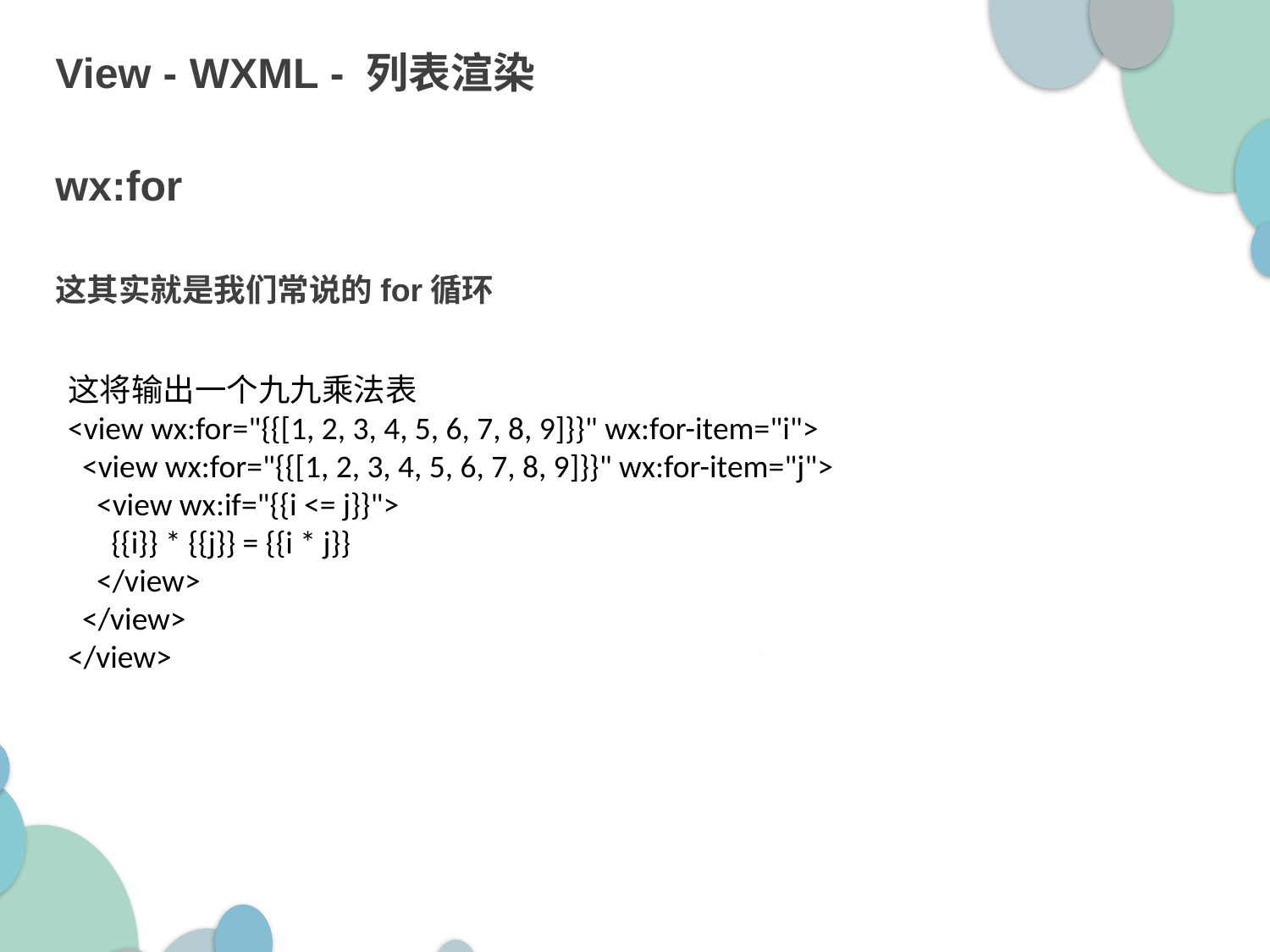

View - WXML - 列表渲染

wx:for

这其实就是我们常说的for循环

这将输出一个九九乘法表
<view wx:for="{{[1, 2, 3, 4, 5, 6, 7, 8, 9]}}" wx:for-item="i">
  <view wx:for="{{[1, 2, 3, 4, 5, 6, 7, 8, 9]}}" wx:for-item="j">
    <view wx:if="{{i <= j}}">
      {{i}} * {{j}} = {{i * j}}
    </view>
  </view>
</view>
Virtual
DOM
JS
DOM Tree